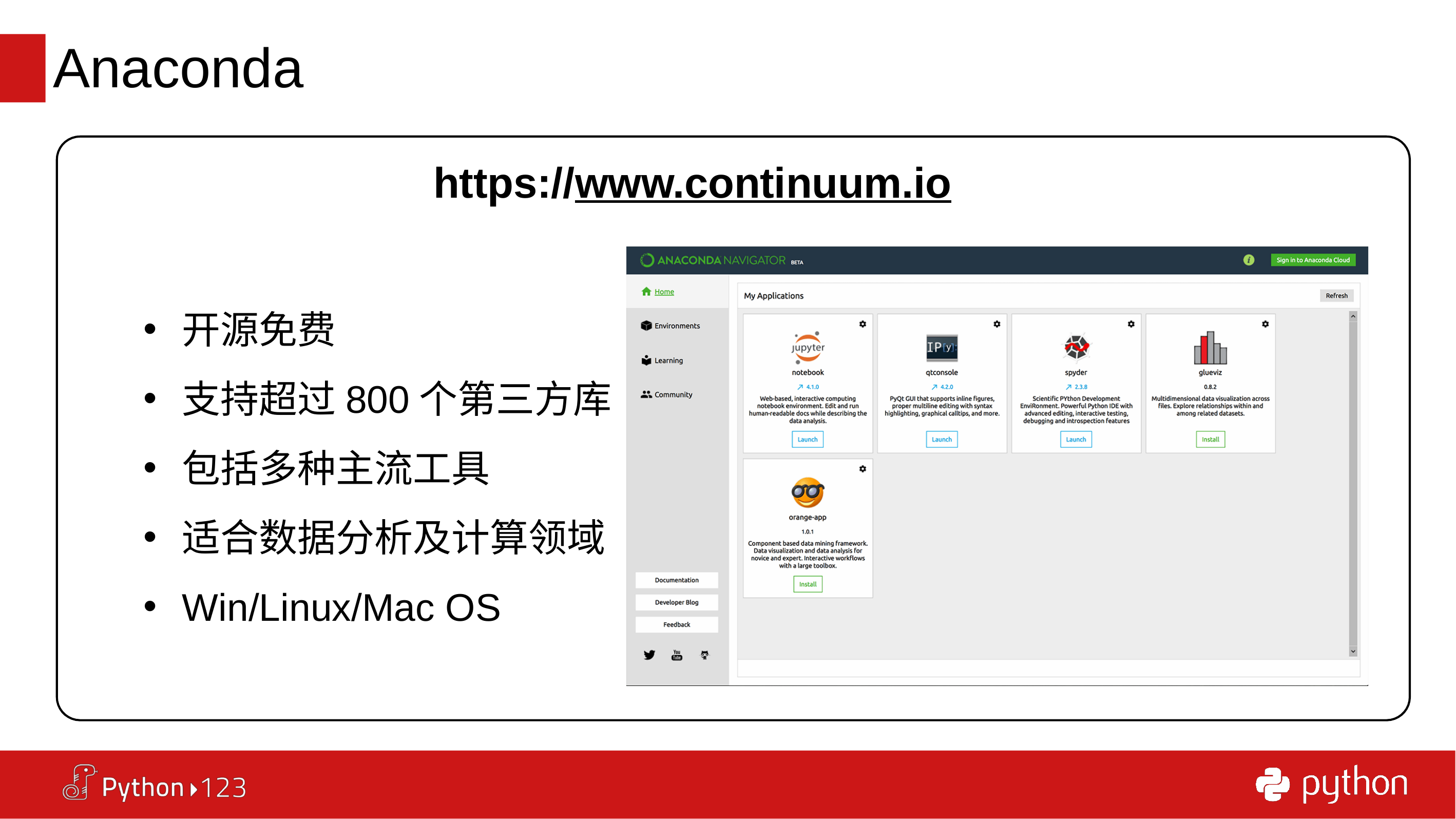

# Anaconda

https://www.continuum.io

开源免费
支持超过800个第三方库
包括多种主流工具
适合数据分析及计算领域
Win/Linux/Mac OS